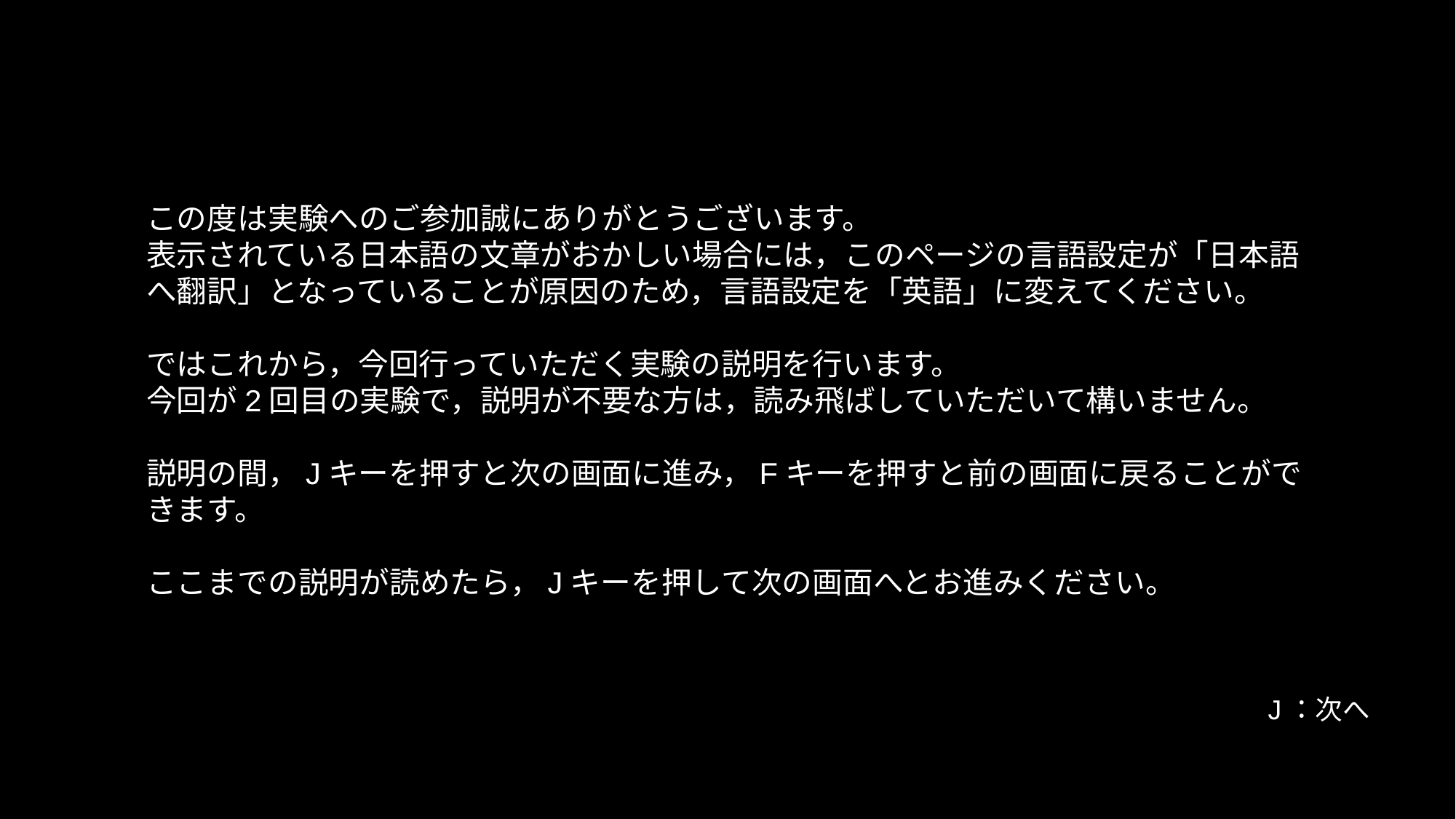

この度は実験へのご参加誠にありがとうございます。
表示されている日本語の文章がおかしい場合には，このページの言語設定が「日本語へ翻訳」となっていることが原因のため，言語設定を「英語」に変えてください。

ではこれから，今回行っていただく実験の説明を行います。
今回が2回目の実験で，説明が不要な方は，読み飛ばしていただいて構いません。

説明の間，Jキーを押すと次の画面に進み，Fキーを押すと前の画面に戻ることができます。

ここまでの説明が読めたら，Jキーを押して次の画面へとお進みください。
J：次へ